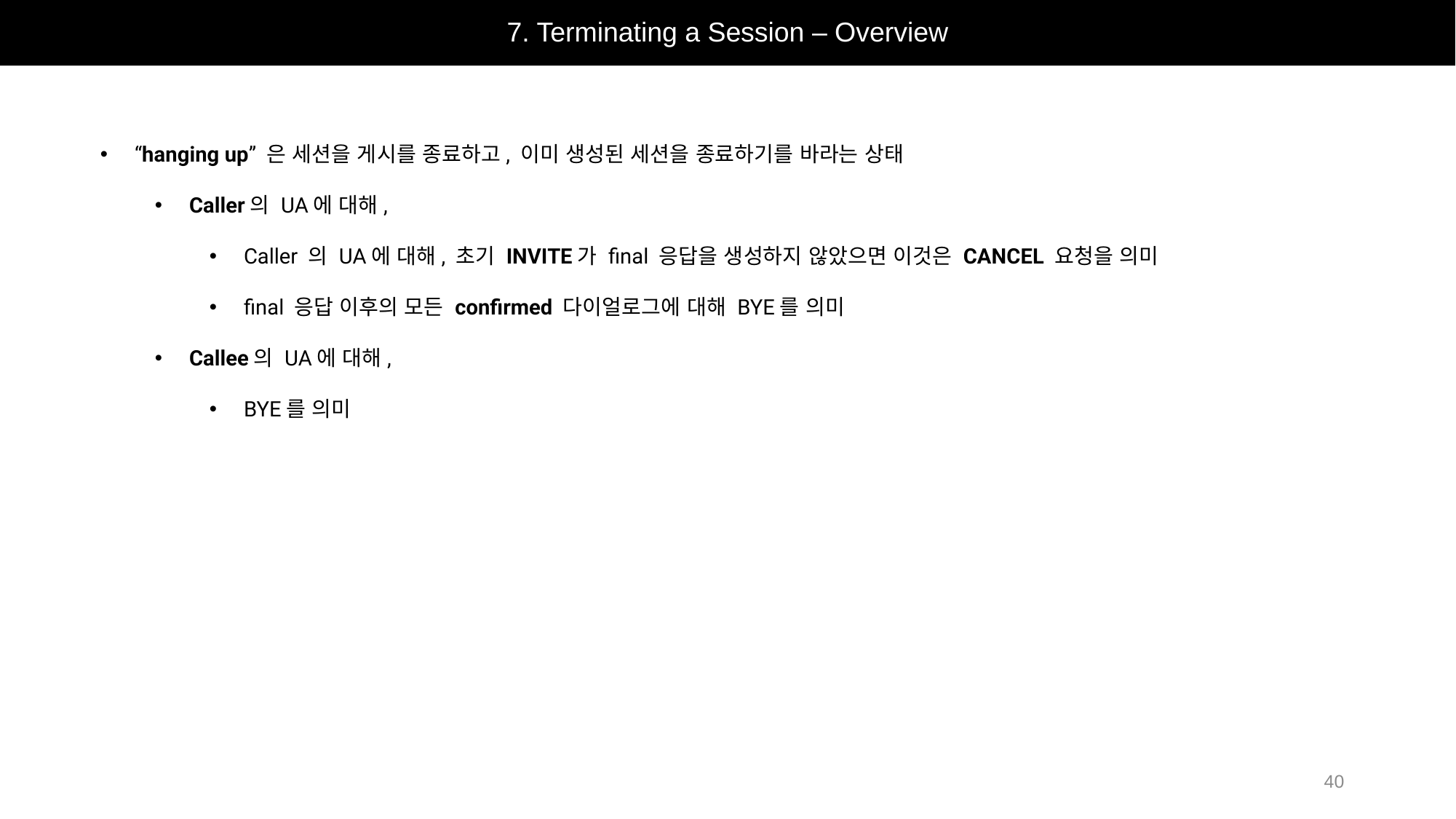

# 7. Terminating a Session – Overview
“hanging up” 은 세션을 게시를 종료하고, 이미 생성된 세션을 종료하기를 바라는 상태
Caller의 UA에 대해,
Caller 의 UA에 대해, 초기 INVITE가 final 응답을 생성하지 않았으면 이것은 CANCEL 요청을 의미
final 응답 이후의 모든 confirmed 다이얼로그에 대해 BYE를 의미
Callee의 UA에 대해,
BYE를 의미
40